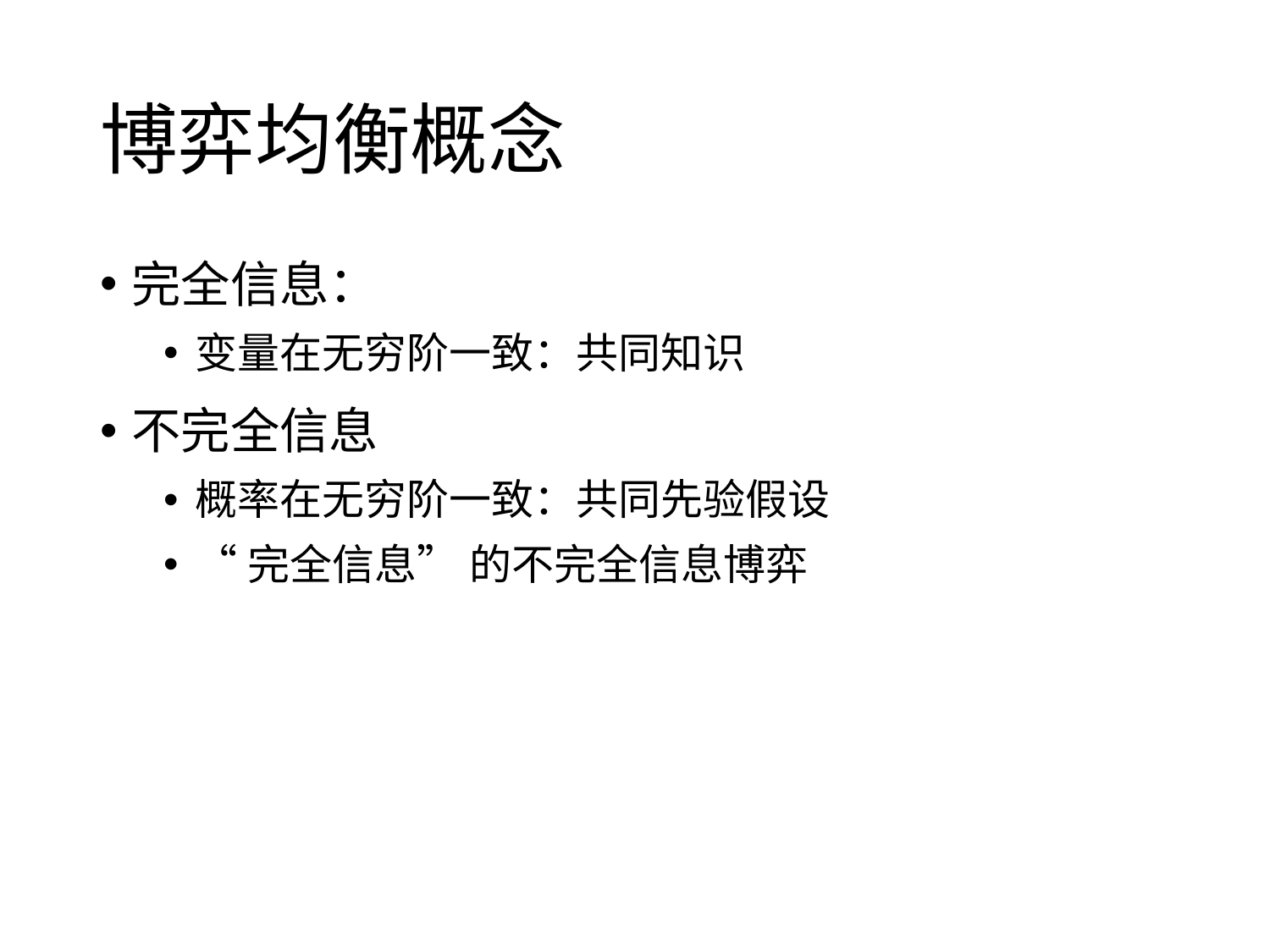

# 博弈均衡概念
完全信息：
变量在无穷阶一致：共同知识
不完全信息
概率在无穷阶一致：共同先验假设
“完全信息” 的不完全信息博弈